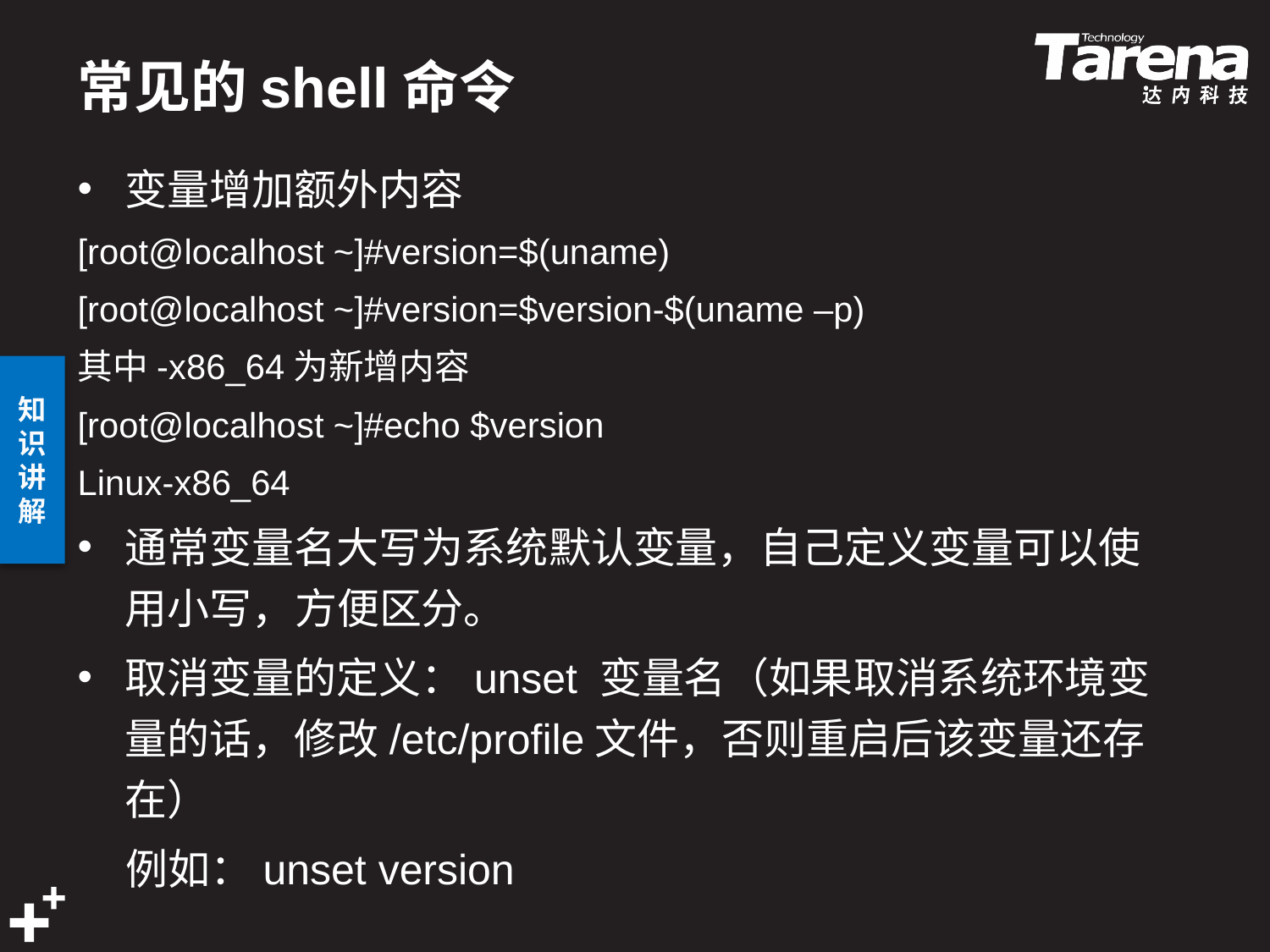

# 常见的shell命令
变量增加额外内容
[root@localhost ~]#version=$(uname)
[root@localhost ~]#version=$version-$(uname –p)
其中-x86_64为新增内容
[root@localhost ~]#echo $version
Linux-x86_64
通常变量名大写为系统默认变量，自己定义变量可以使用小写，方便区分。
取消变量的定义：unset 变量名（如果取消系统环境变量的话，修改/etc/profile文件，否则重启后该变量还存在）
    例如：unset version